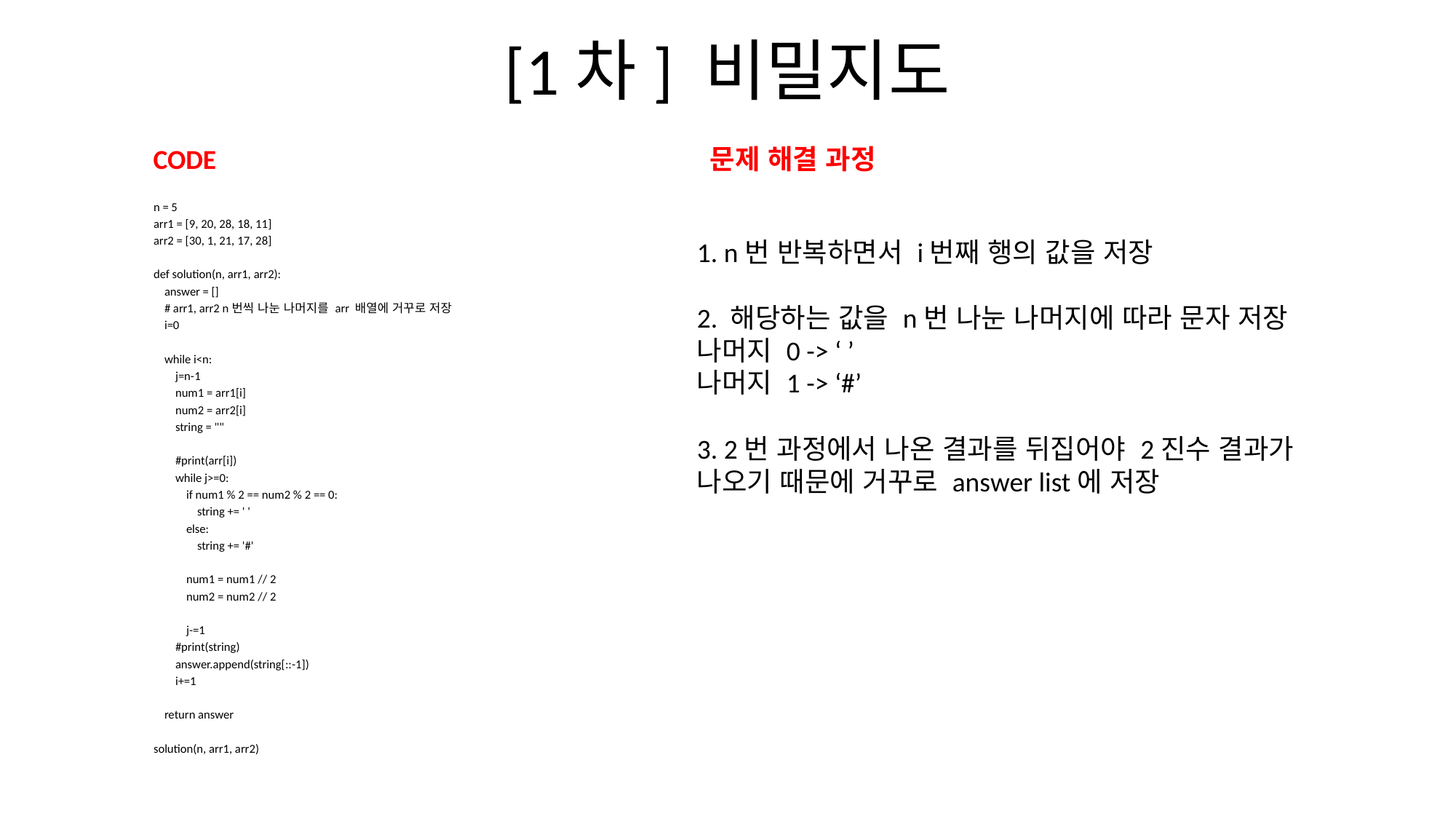

# [1차] 비밀지도
CODE
문제 해결 과정
n = 5
arr1 = [9, 20, 28, 18, 11]
arr2 = [30, 1, 21, 17, 28]

def solution(n, arr1, arr2):
    answer = []
    # arr1, arr2 n번씩 나눈 나머지를 arr 배열에 거꾸로 저장
    i=0

    while i<n:
        j=n-1
        num1 = arr1[i]
        num2 = arr2[i]
        string = ""

        #print(arr[i])
        while j>=0:
            if num1 % 2 == num2 % 2 == 0:
                string += ' '
            else:
                string += '#'

            num1 = num1 // 2
            num2 = num2 // 2

            j-=1
        #print(string)
        answer.append(string[::-1])
        i+=1

    return answer

solution(n, arr1, arr2)
1. n번 반복하면서 i번째 행의 값을 저장

2. 해당하는 값을 n번 나눈 나머지에 따라 문자 저장
나머지 0 -> ‘ ’
나머지 1 -> ‘#’

3. 2번 과정에서 나온 결과를 뒤집어야 2진수 결과가 나오기 때문에 거꾸로 answer list에 저장